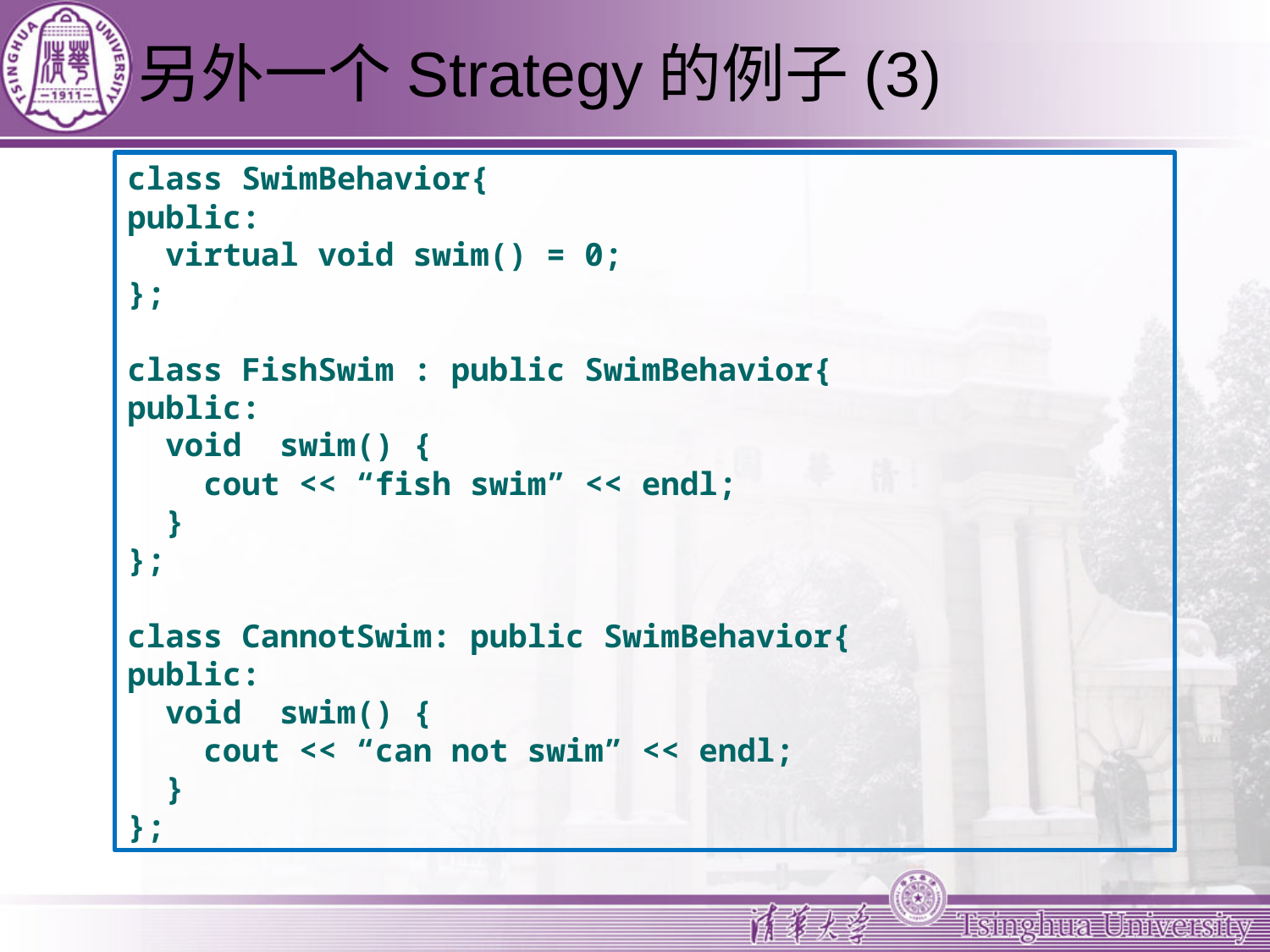

# 另外一个Strategy的例子(3)
class SwimBehavior{
public:
  virtual void swim() = 0;
};

class FishSwim : public SwimBehavior{
public:
  void  swim() {
    cout << “fish swim” << endl;
  }
};

class CannotSwim: public SwimBehavior{
public:
  void  swim() {
    cout << “can not swim” << endl;
  }
};